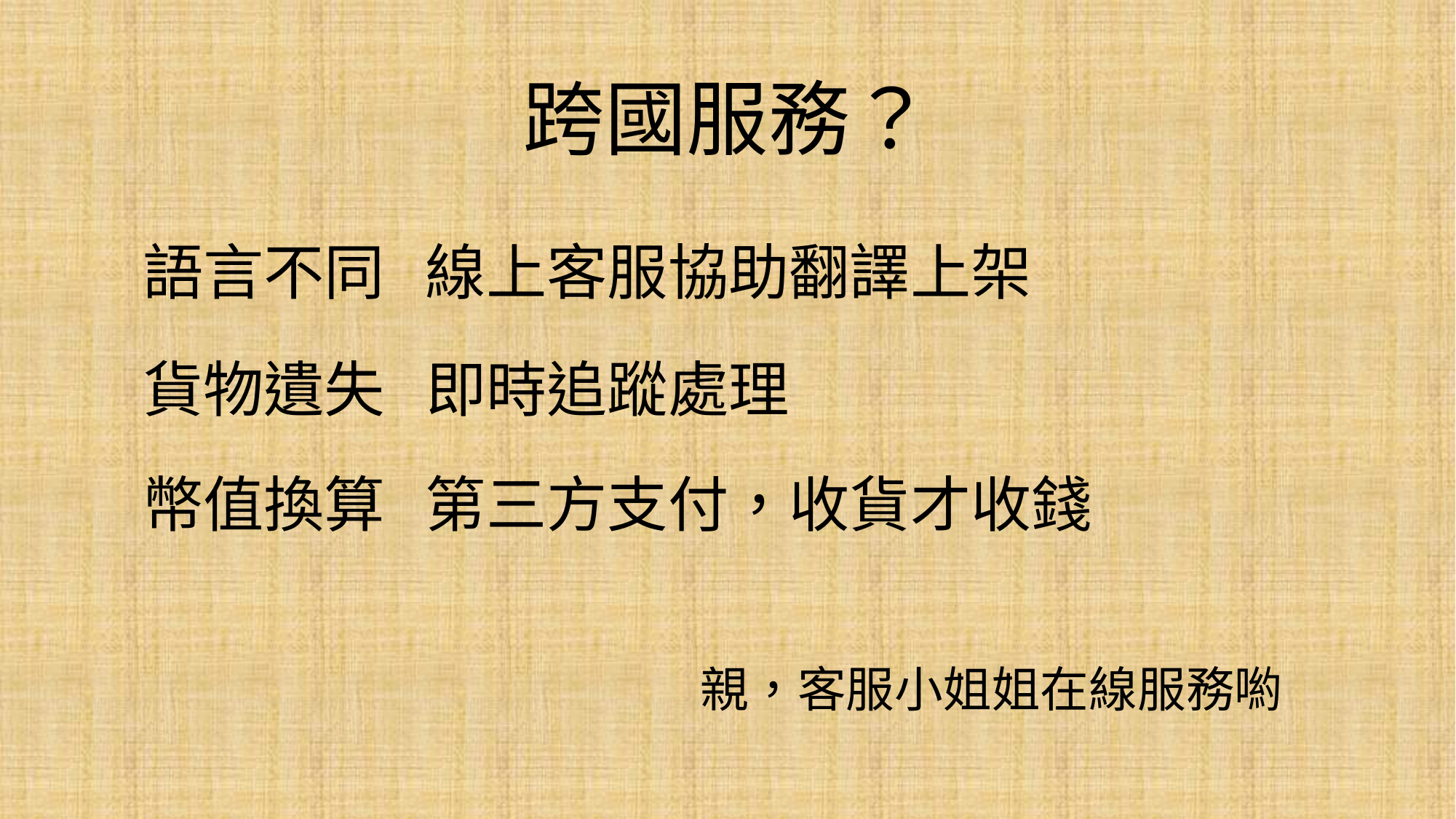

# 跨國服務？
語言不同   線上客服協助翻譯上架

貨物遺失   即時追蹤處理

幣值換算   第三方支付，收貨才收錢

親，客服小姐姐在線服務喲